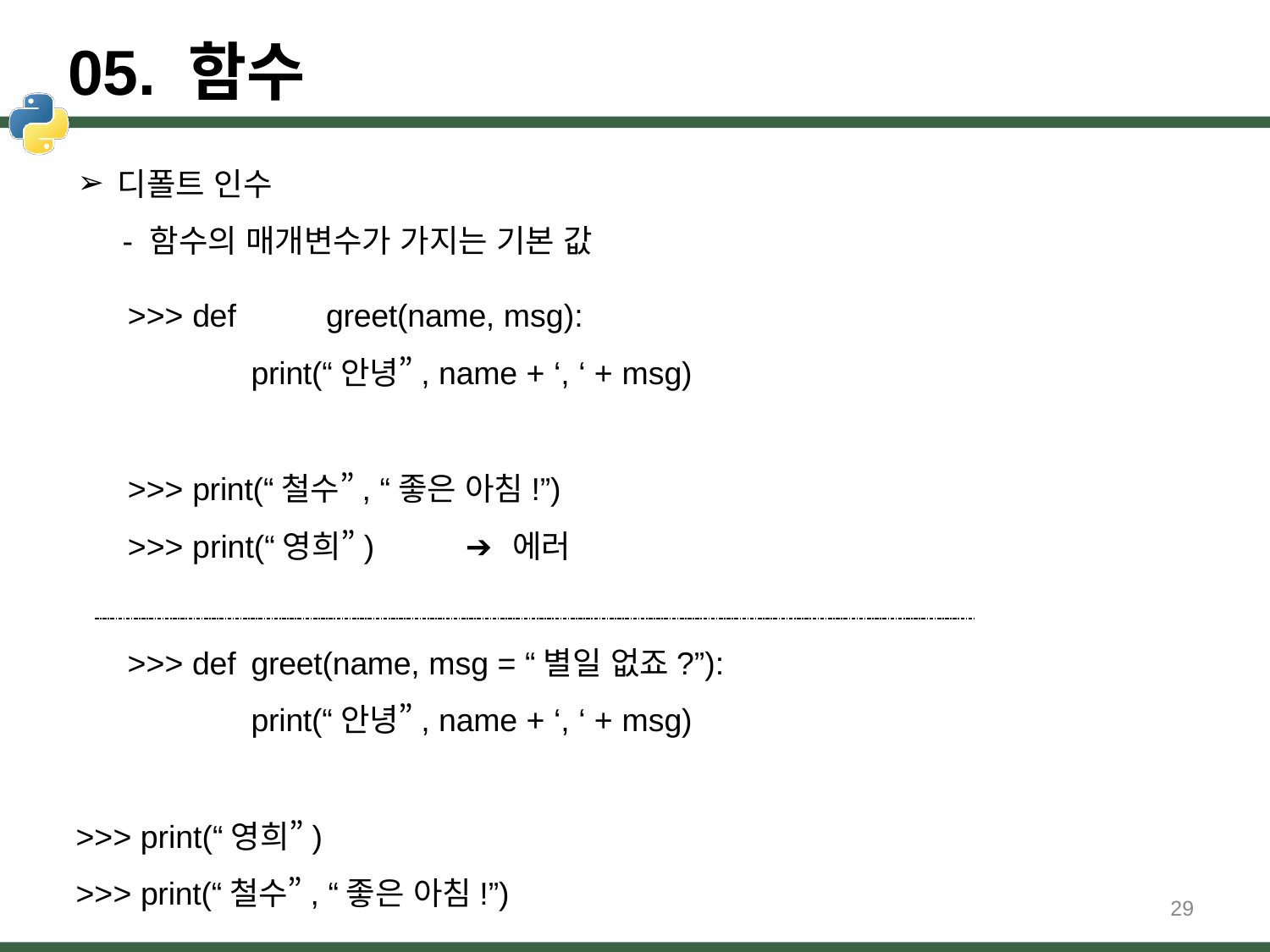

# 05. 함수

디폴트 인수
- 함수의 매개변수가 가지는 기본 값
>>> def	greet(name, msg):
print(“안녕”, name + ‘, ‘ + msg)

>>> print(“철수”, “좋은 아침!”)
>>> print(“영희”)	➔ 에러

>>> def	greet(name, msg = “별일 없죠?”):  print(“안녕”, name + ‘, ‘ + msg)

>>> print(“영희”)
>>> print(“철수”, “좋은 아침!”)

29